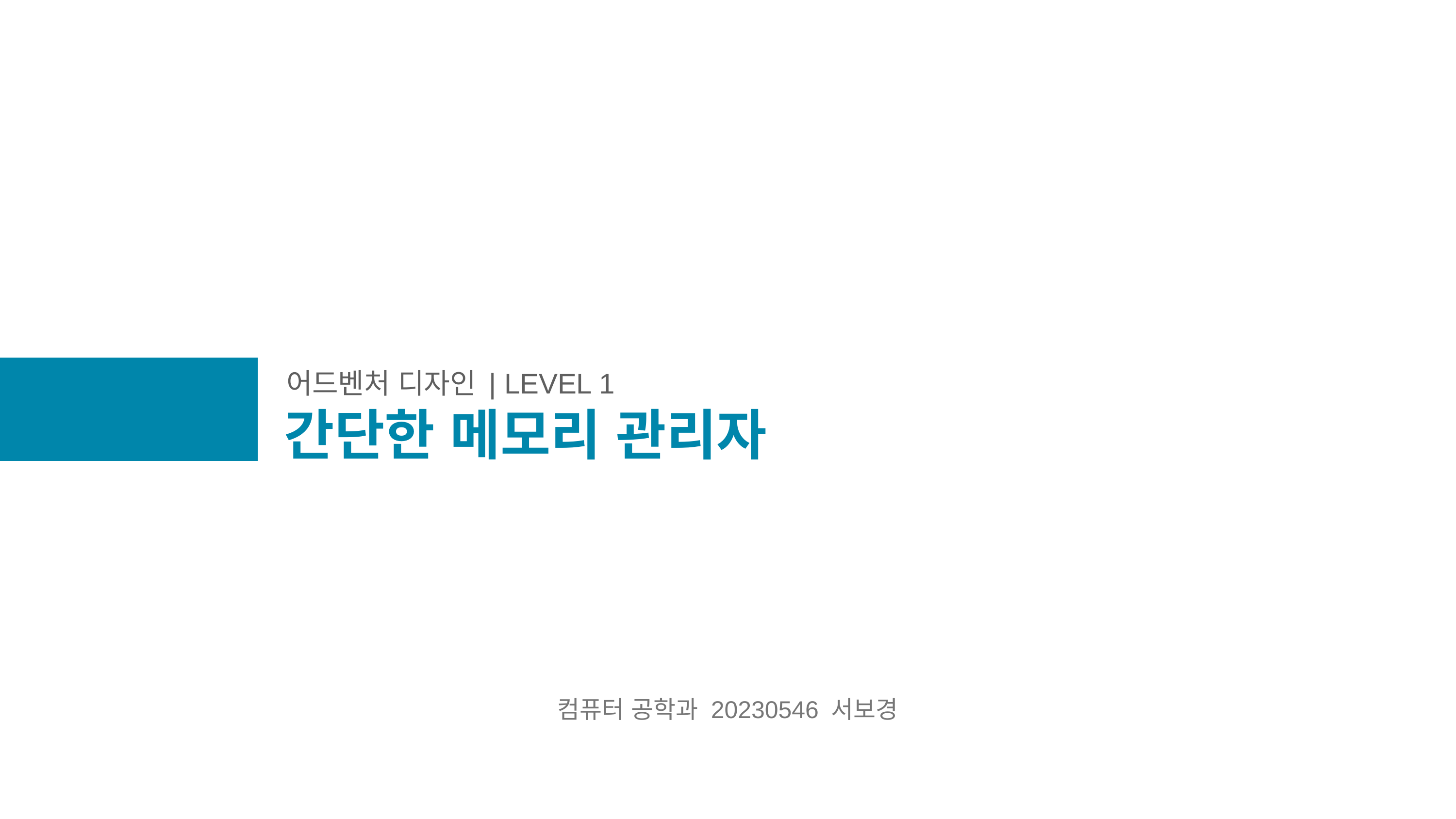

어드벤처 디자인 | LEVEL 1
# 간단한 메모리 관리자
컴퓨터 공학과 20230546 서보경